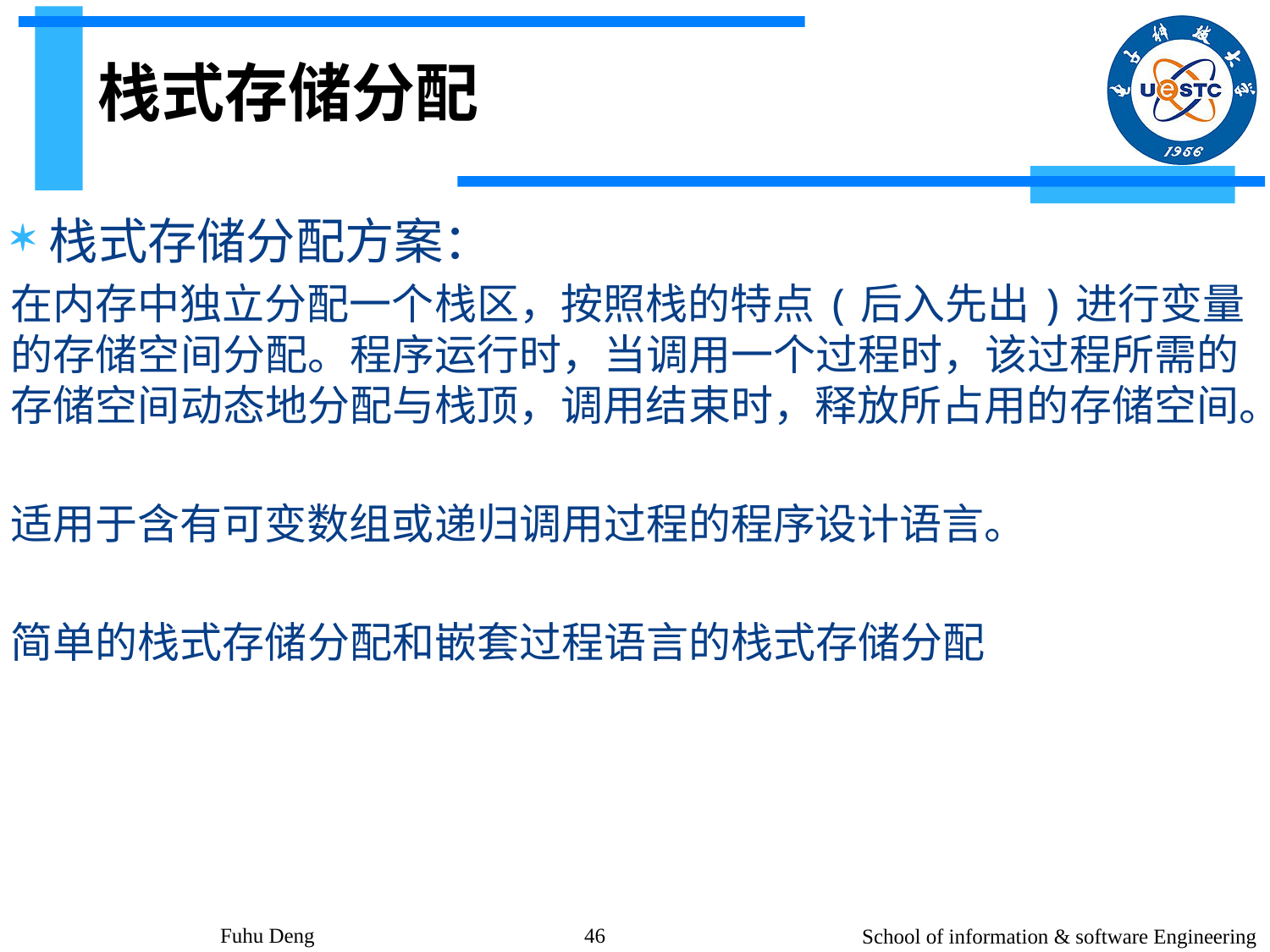

# 栈式存储分配
栈式存储分配方案：
在内存中独立分配一个栈区，按照栈的特点(后入先出)进行变量的存储空间分配。程序运行时，当调用一个过程时，该过程所需的存储空间动态地分配与栈顶，调用结束时，释放所占用的存储空间。

适用于含有可变数组或递归调用过程的程序设计语言。

简单的栈式存储分配和嵌套过程语言的栈式存储分配
Fuhu Deng
46
School of information & software Engineering